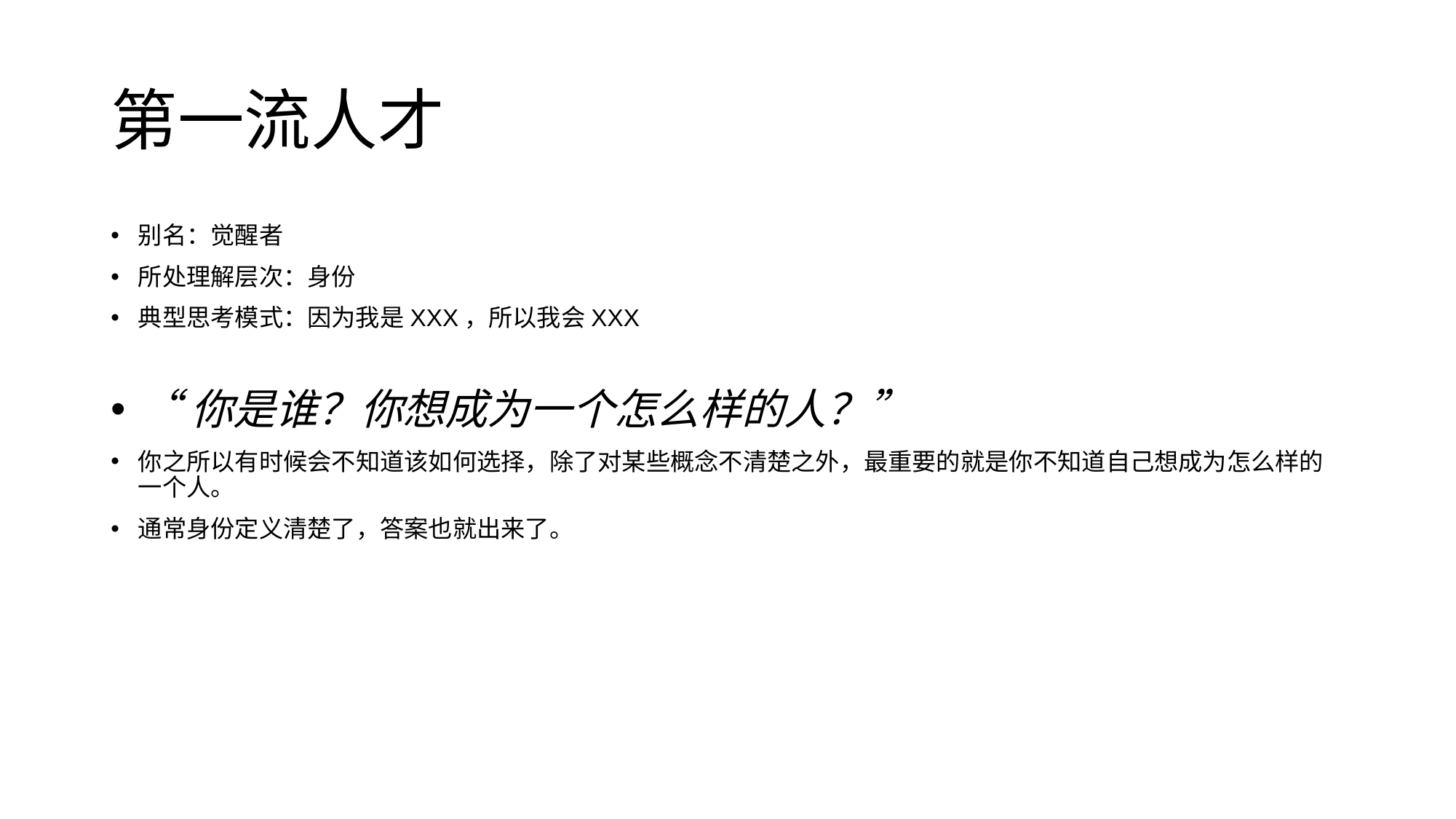

# 第一流人才
别名：觉醒者
所处理解层次：身份
典型思考模式：因为我是XXX，所以我会XXX

“你是谁？你想成为一个怎么样的人？”
你之所以有时候会不知道该如何选择，除了对某些概念不清楚之外，最重要的就是你不知道自己想成为怎么样的一个人。
通常身份定义清楚了，答案也就出来了。